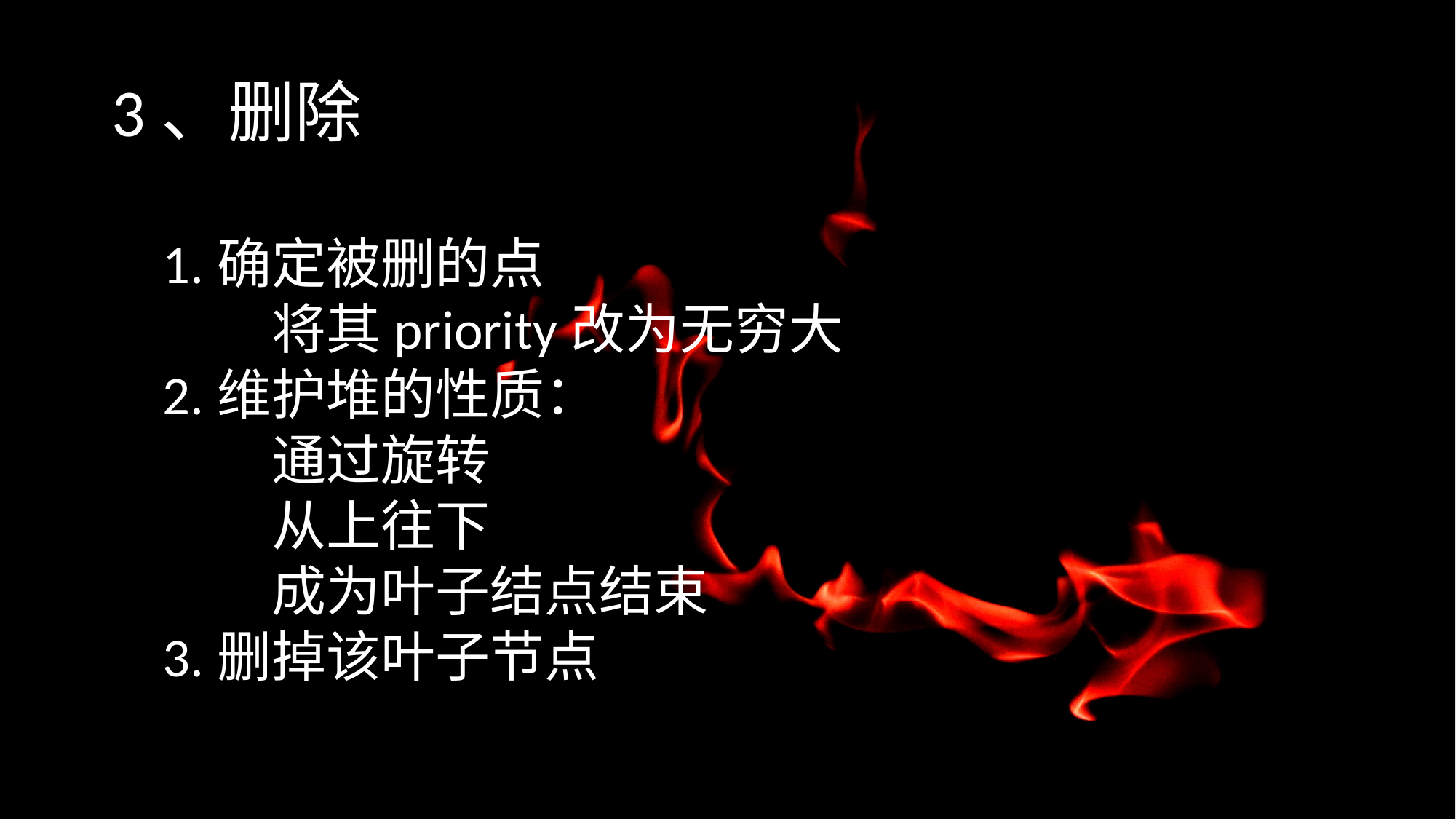

# 3、删除
1.确定被删的点
	将其priority改为无穷大
2.维护堆的性质：
	通过旋转
	从上往下
	成为叶子结点结束
3.删掉该叶子节点